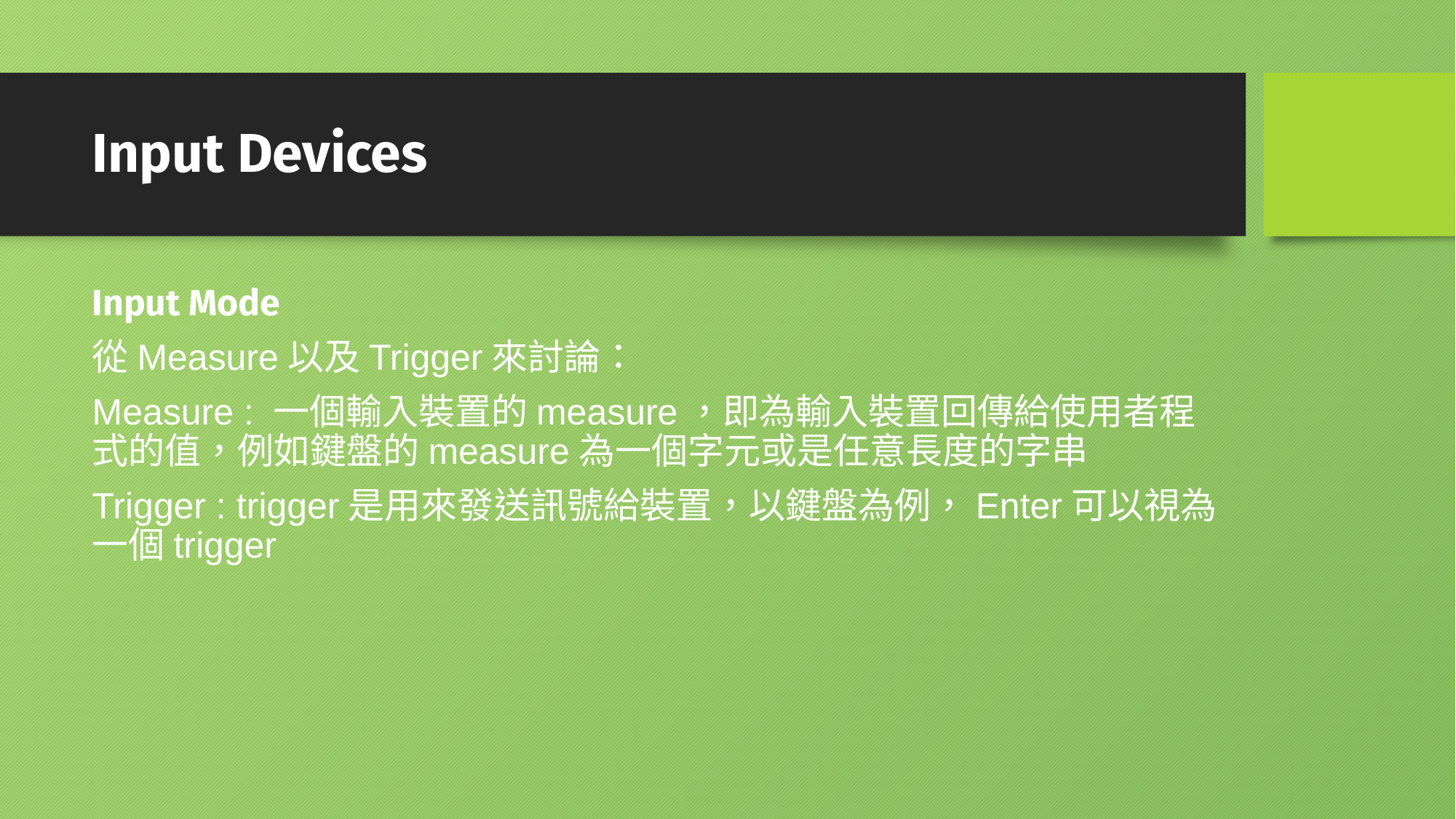

# Input Devices
Input Mode
從Measure以及Trigger來討論：
Measure : 一個輸入裝置的measure，即為輸入裝置回傳給使用者程式的值，例如鍵盤的measure為一個字元或是任意長度的字串
Trigger : trigger是用來發送訊號給裝置，以鍵盤為例，Enter可以視為一個trigger